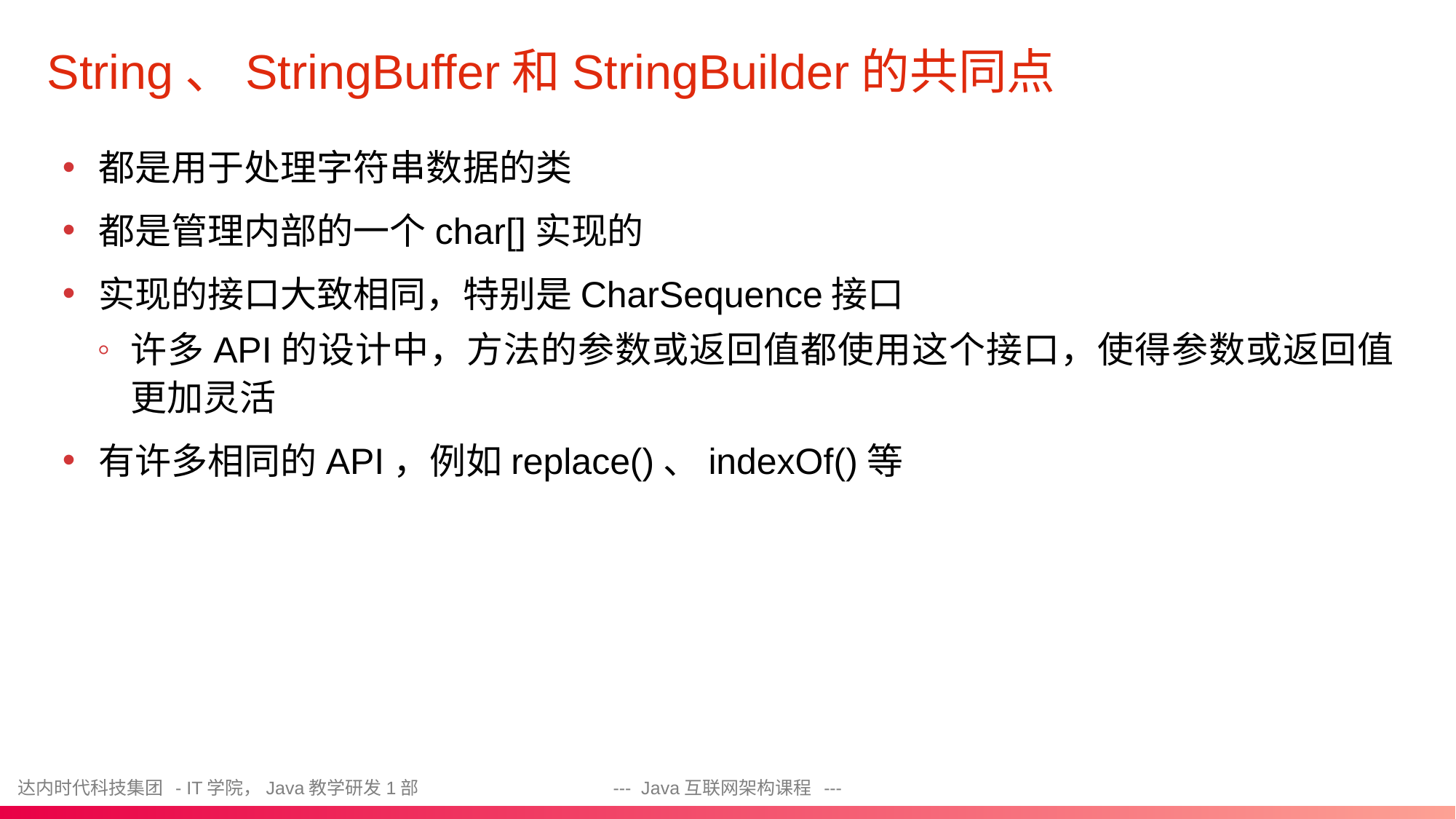

# String、StringBuffer和StringBuilder的共同点
都是用于处理字符串数据的类
都是管理内部的一个char[]实现的
实现的接口大致相同，特别是CharSequence接口
许多API的设计中，方法的参数或返回值都使用这个接口，使得参数或返回值更加灵活
有许多相同的API，例如replace()、indexOf()等